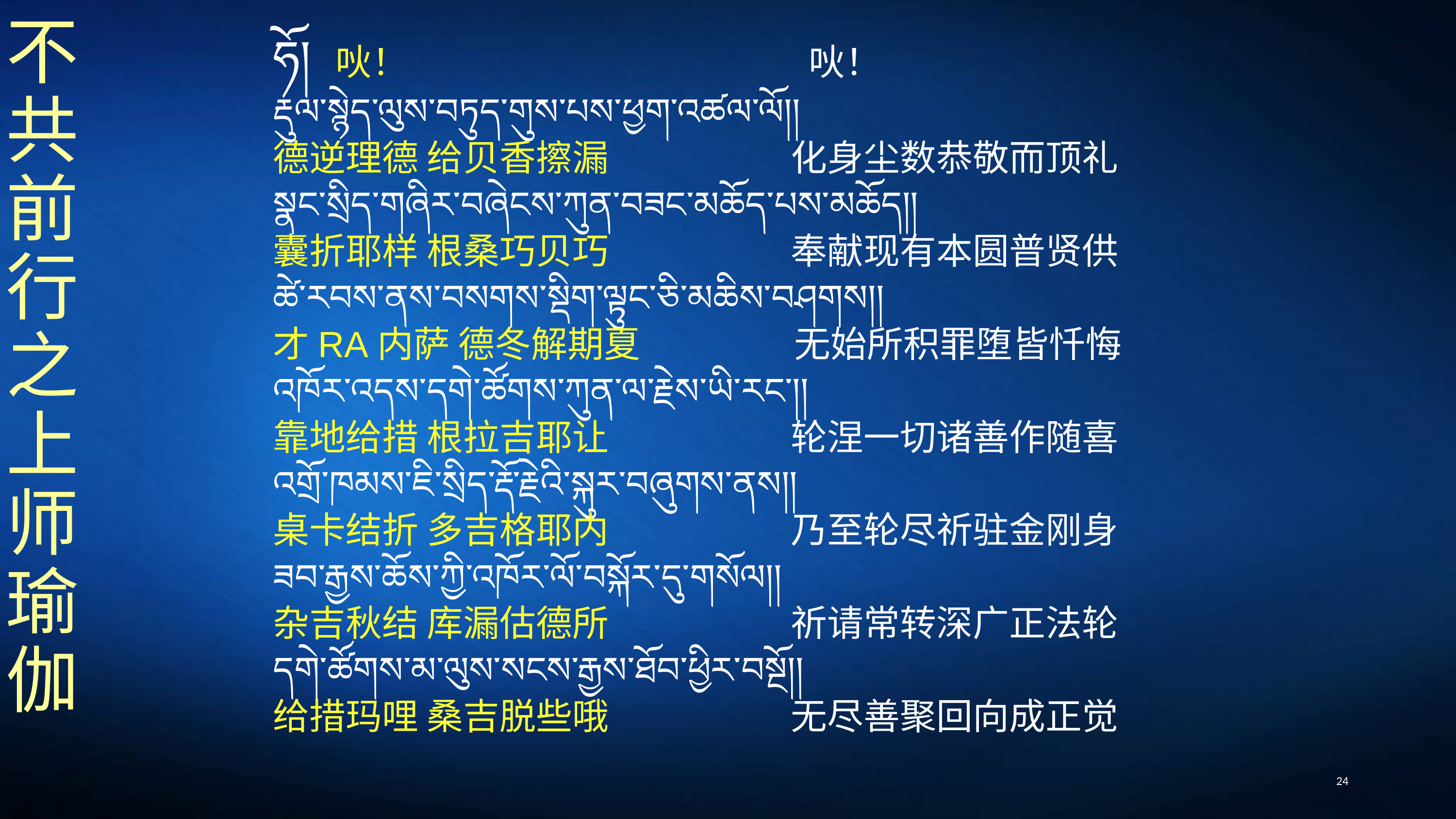

# 不共前行之 上师瑜伽
ཧོ། 吙！　　　　　　　　　　　吙！
རྡུལ་སྙེད་ལུས་བཏུད་གུས་པས་ཕྱག་འཚལ་ལོ།།
德逆理德 给贝香擦漏　　　　　化身尘数恭敬而顶礼
སྣང་སྲིད་གཞིར་བཞེངས་ཀུན་བཟང་མཆོད་པས་མཆོད།།
囊折耶样 根桑巧贝巧　　　　　奉献现有本圆普贤供
ཚེ་རབས་ནས་བསགས་སྡིག་ལྟུང་ཅི་མཆིས་བཤགས།།
才RA内萨 德冬解期夏　　　　 无始所积罪堕皆忏悔
འཁོར་འདས་དགེ་ཚོགས་ཀུན་ལ་རྗེས་ཡི་རང༌།།
靠地给措 根拉吉耶让　　　　　轮涅一切诸善作随喜
འགྲོ་ཁམས་ཇི་སྲིད་རྡོ་རྗེའི་སྐུར་བཞུགས་ནས།།
桌卡结折 多吉格耶内　　　　　乃至轮尽祈驻金刚身
ཟབ་རྒྱས་ཆོས་ཀྱི་འཁོར་ལོ་བསྐོར་དུ་གསོལ།།
杂吉秋结 库漏估德所　　　　　祈请常转深广正法轮
དགེ་ཚོགས་མ་ལུས་སངས་རྒྱས་ཐོབ་ཕྱིར་བསྔོ།།
给措玛哩 桑吉脱些哦　　　　　无尽善聚回向成正觉

24